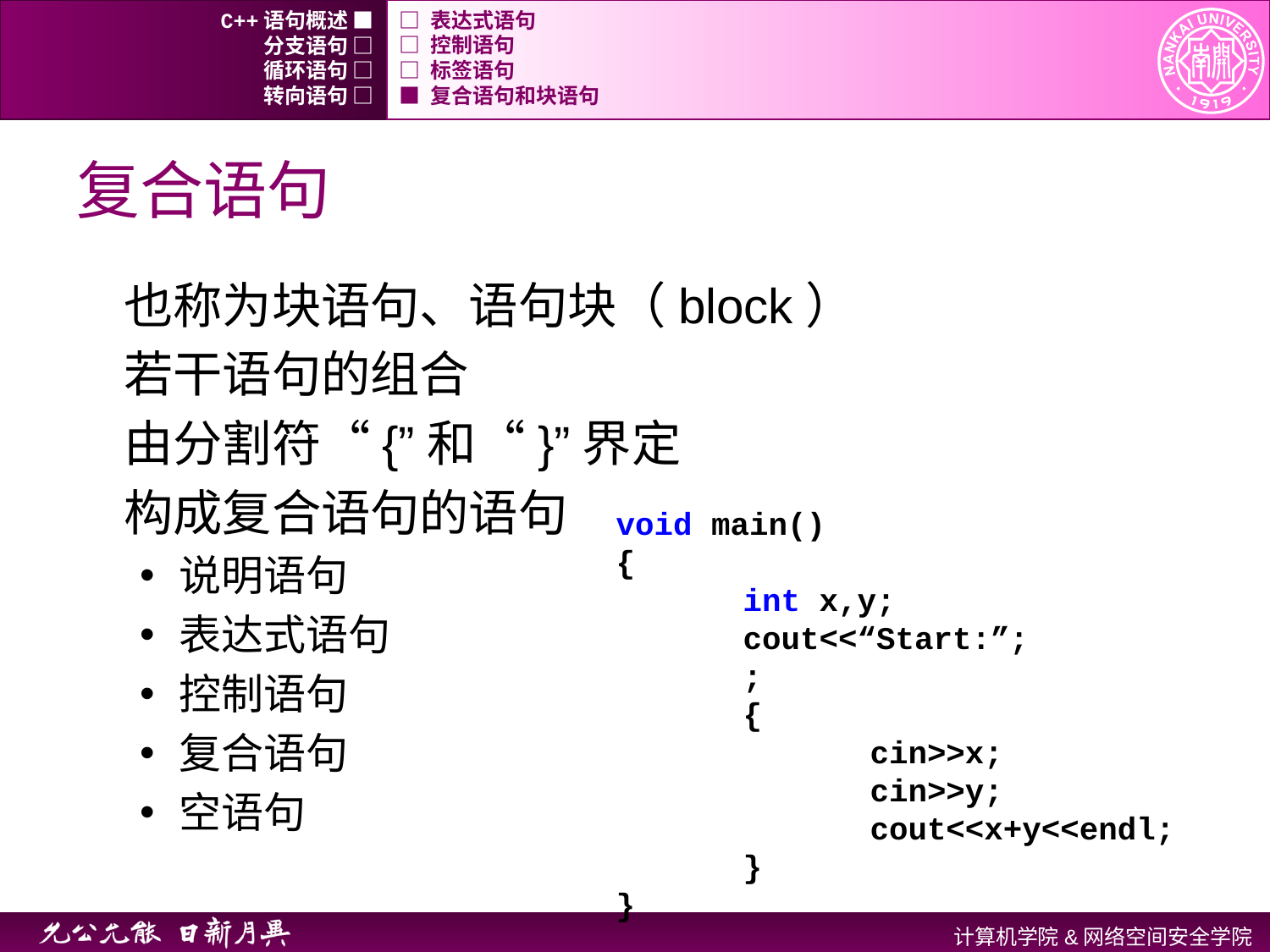

C++语句概述 ■
□ 表达式语句
分支语句 □
□ 控制语句
循环语句 □
□ 标签语句
转向语句 □
■ 复合语句和块语句
# 复合语句
也称为块语句、语句块（block）
若干语句的组合
由分割符“{”和“}”界定
构成复合语句的语句
说明语句
表达式语句
控制语句
复合语句
空语句
void main()
{
	int x,y;
	cout<<“Start:”;
	;
	{
		cin>>x;
		cin>>y;
		cout<<x+y<<endl;
	}
}